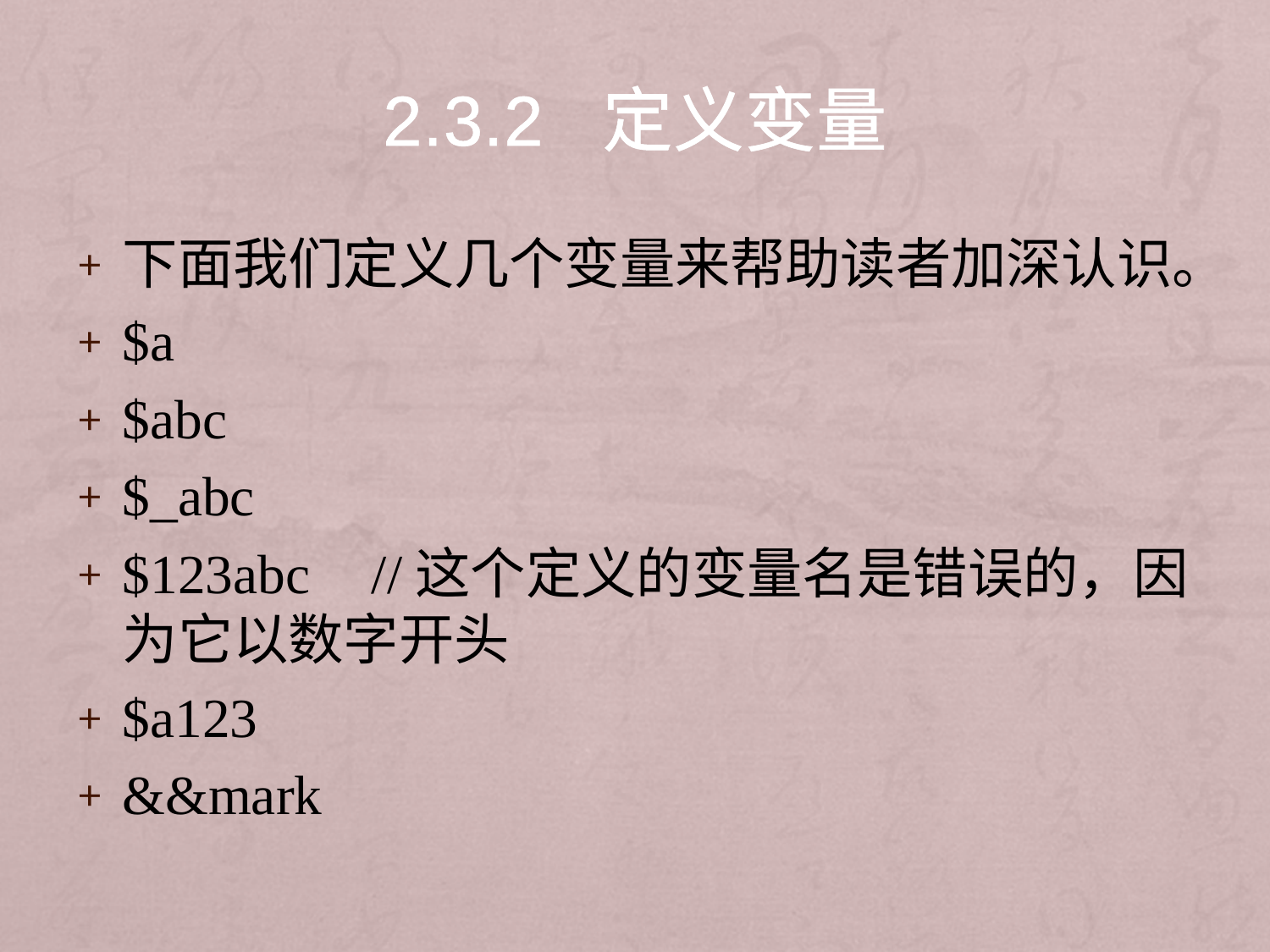

# 2.3.2  定义变量
下面我们定义几个变量来帮助读者加深认识。
$a
$abc
$_abc
$123abc	//这个定义的变量名是错误的，因为它以数字开头
$a123
&&mark